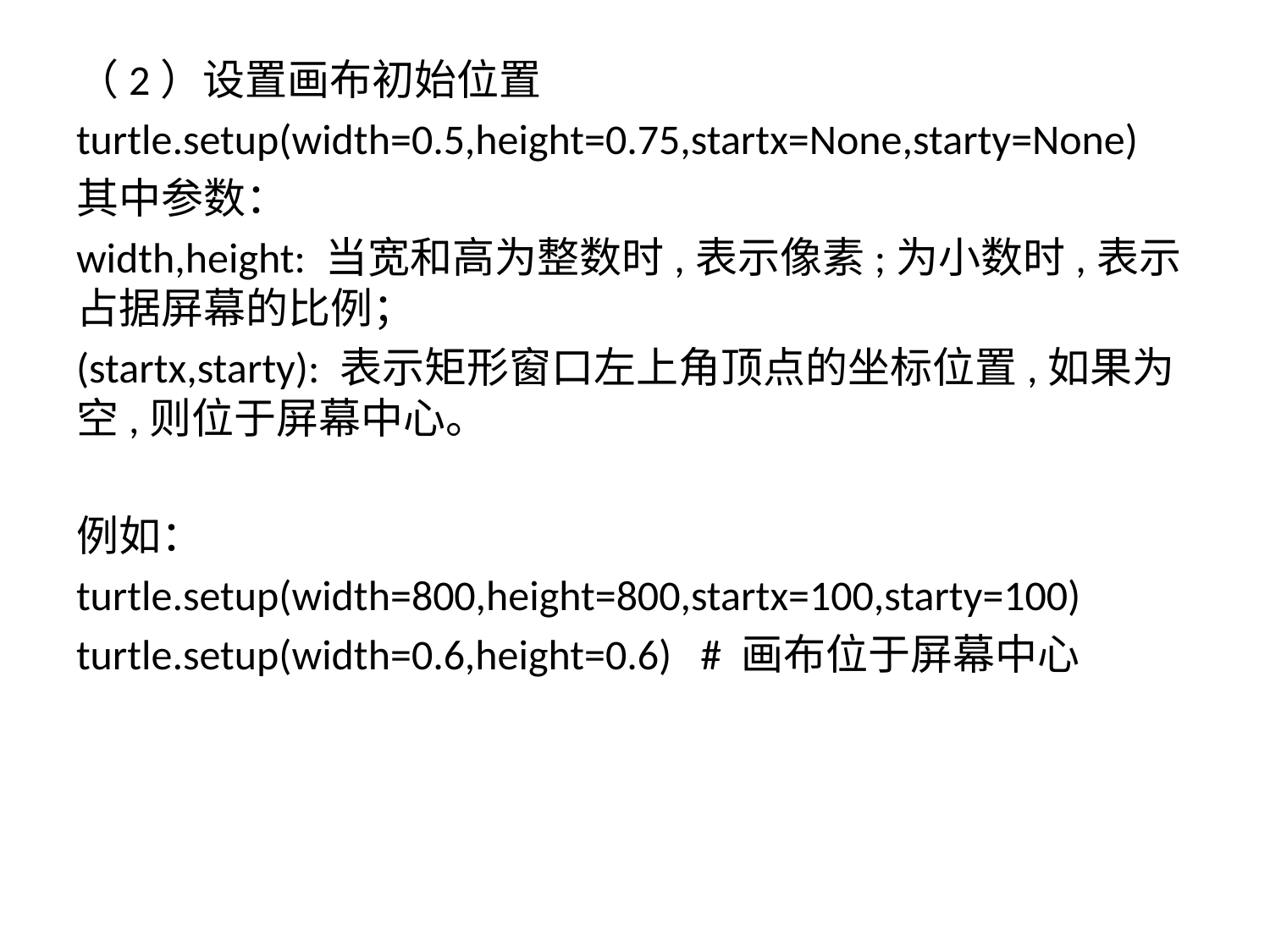

（2）设置画布初始位置
turtle.setup(width=0.5,height=0.75,startx=None,starty=None)
其中参数：
width,height: 当宽和高为整数时,表示像素;为小数时,表示占据屏幕的比例；
(startx,starty): 表示矩形窗口左上角顶点的坐标位置,如果为空,则位于屏幕中心。

例如：
turtle.setup(width=800,height=800,startx=100,starty=100)
turtle.setup(width=0.6,height=0.6)   # 画布位于屏幕中心